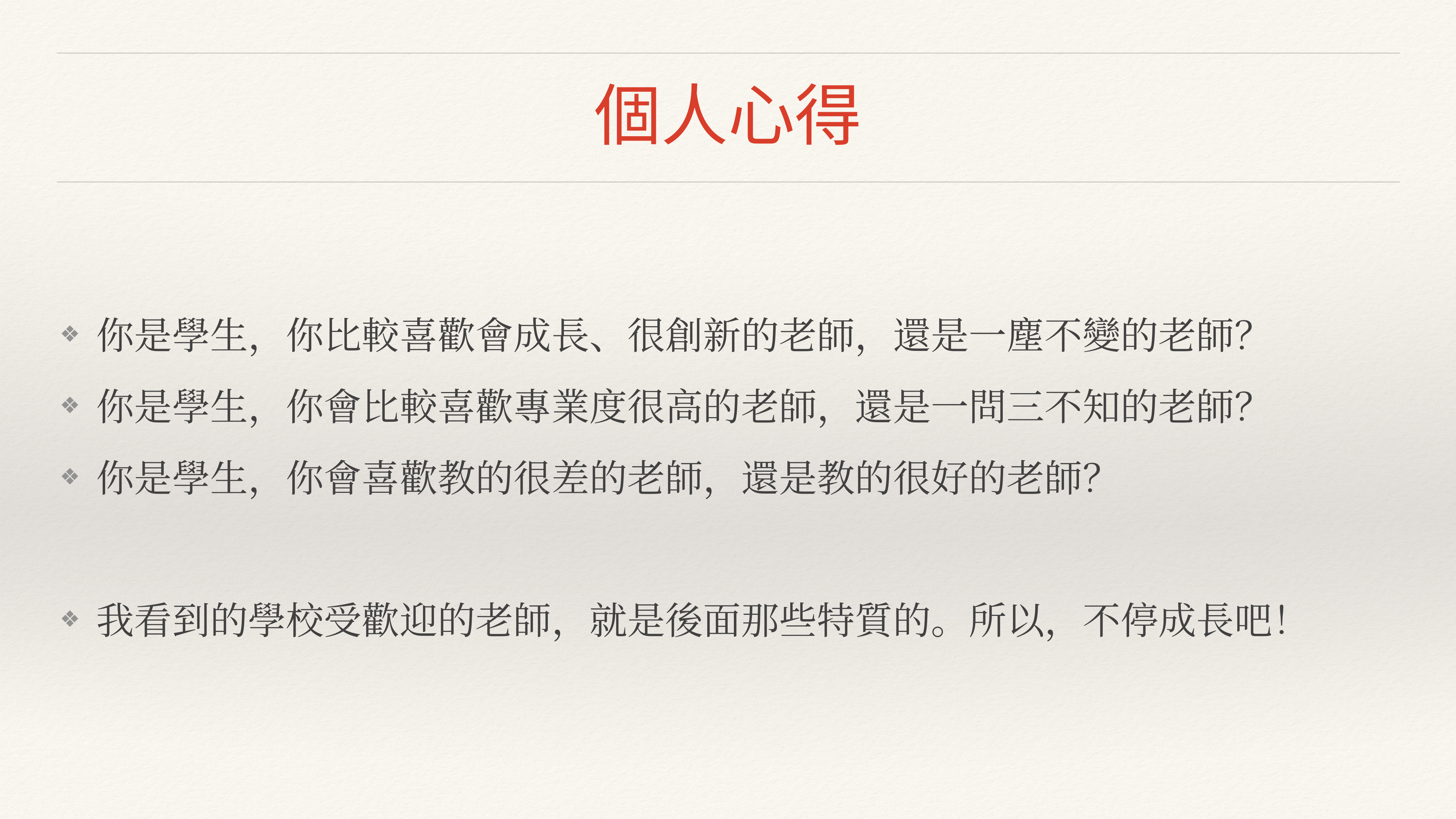

# 個人心得
你是學生，你比較喜歡會成長、很創新的老師，還是一塵不變的老師？
你是學生，你會比較喜歡專業度很高的老師，還是一問三不知的老師？
你是學生，你會喜歡教的很差的老師，還是教的很好的老師？

我看到的學校受歡迎的老師，就是後面那些特質的。所以，不停成長吧！